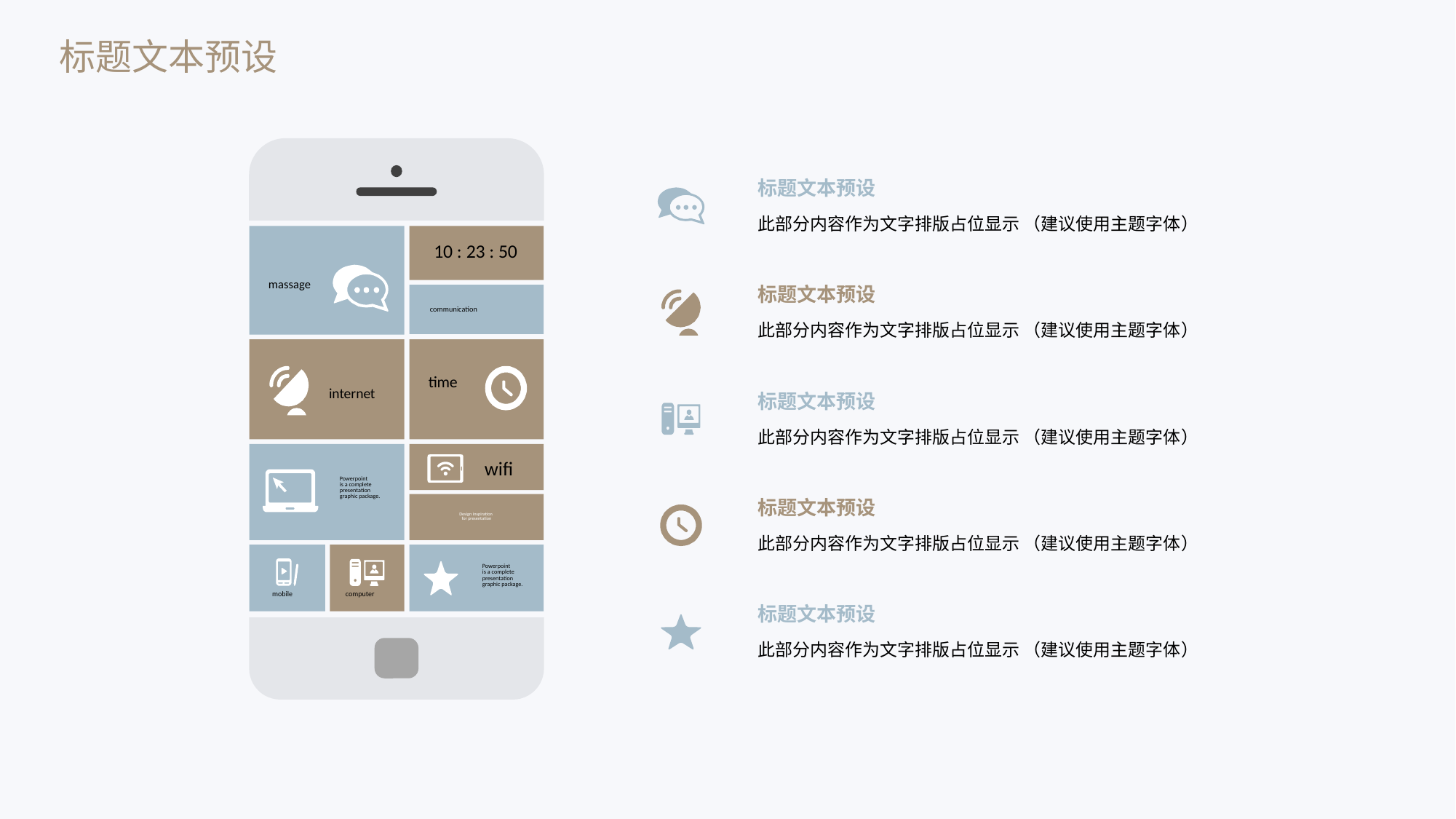

标题文本预设

10 : 23 : 50

massage
communication

time

internet

wifi

Powerpoint
is a complete presentation graphic package.

Design inspiration
for presentation
Powerpoint
is a complete presentation graphic package.

mobile
computer
标题文本预设
此部分内容作为文字排版占位显示 （建议使用主题字体）

标题文本预设
此部分内容作为文字排版占位显示 （建议使用主题字体）

标题文本预设
此部分内容作为文字排版占位显示 （建议使用主题字体）

标题文本预设
此部分内容作为文字排版占位显示 （建议使用主题字体）

标题文本预设
此部分内容作为文字排版占位显示 （建议使用主题字体）